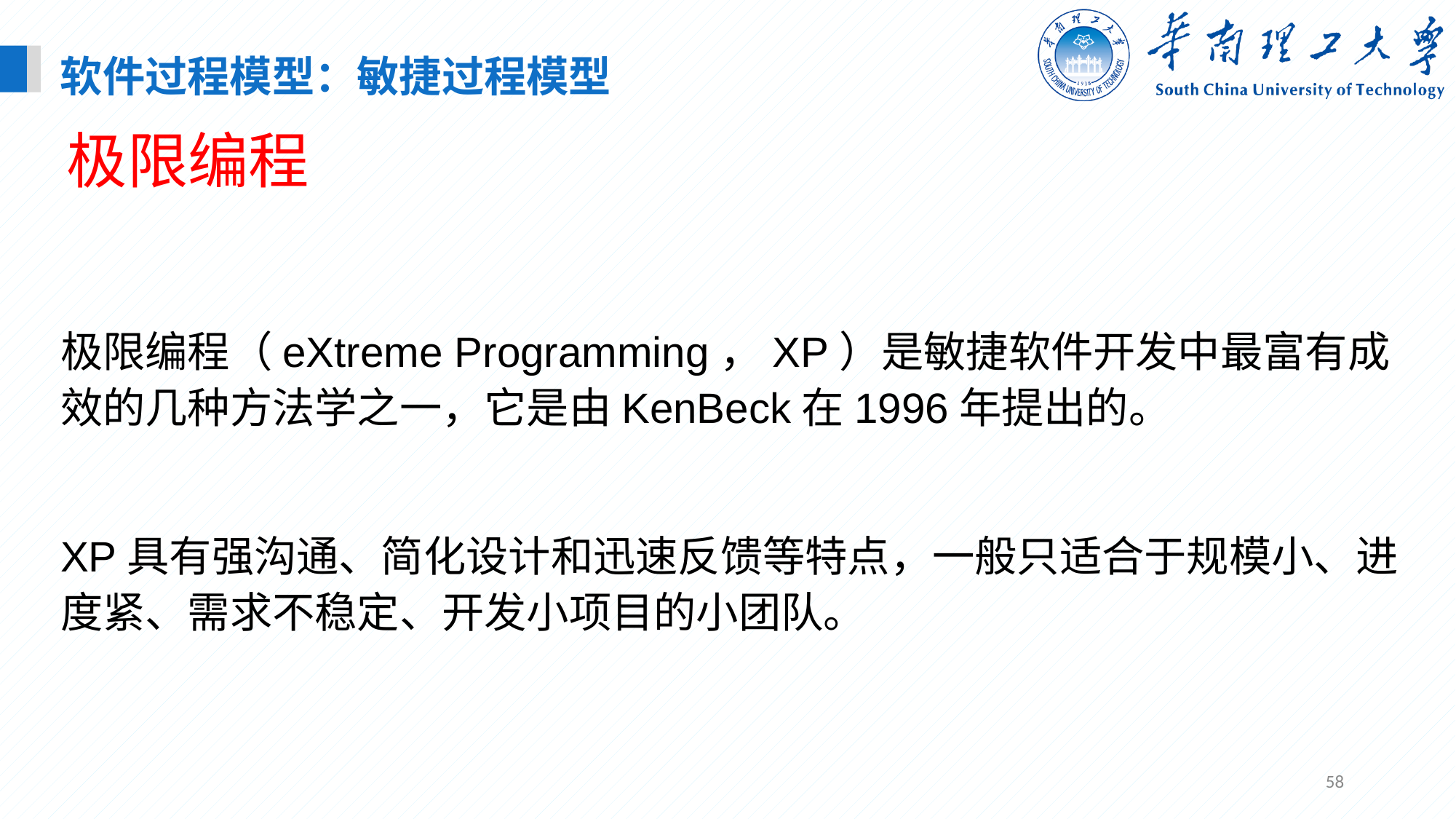

软件过程模型：敏捷过程模型
 极限编程
极限编程（eXtreme Programming，XP）是敏捷软件开发中最富有成效的几种方法学之一，它是由KenBeck在1996年提出的。

XP具有强沟通、简化设计和迅速反馈等特点，一般只适合于规模小、进度紧、需求不稳定、开发小项目的小团队。
58